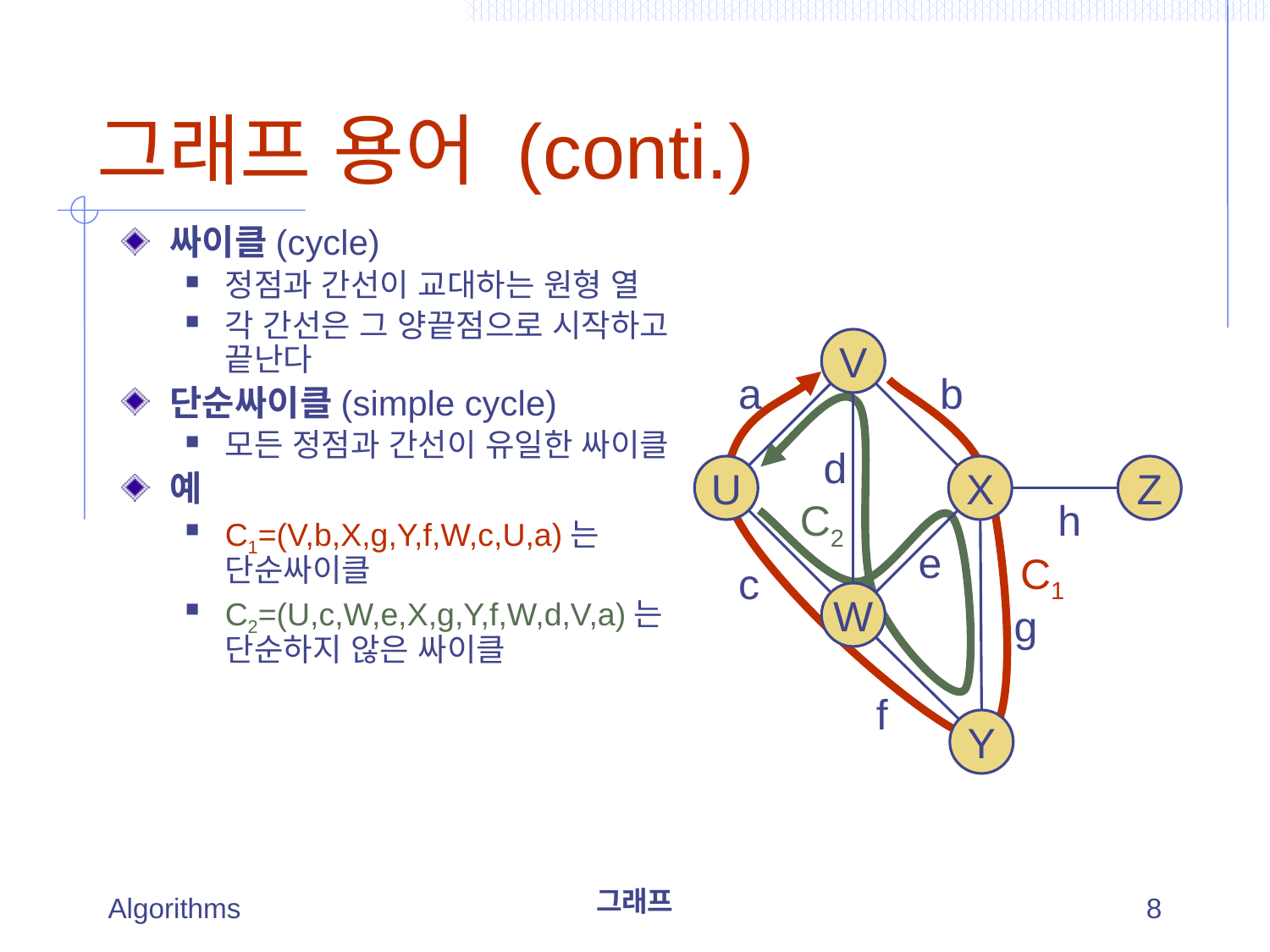

# 그래프 용어 (conti.)
싸이클(cycle)
정점과 간선이 교대하는 원형 열
각 간선은 그 양끝점으로 시작하고 끝난다
단순싸이클(simple cycle)
모든 정점과 간선이 유일한 싸이클
예
C1=(V,b,X,g,Y,f,W,c,U,a)는 단순싸이클
C2=(U,c,W,e,X,g,Y,f,W,d,V,a)는 단순하지 않은 싸이클
V
a
b

d
U
X
Z
C2
h
e
C1
c
W
g
f
Y
Algorithms
그래프
8